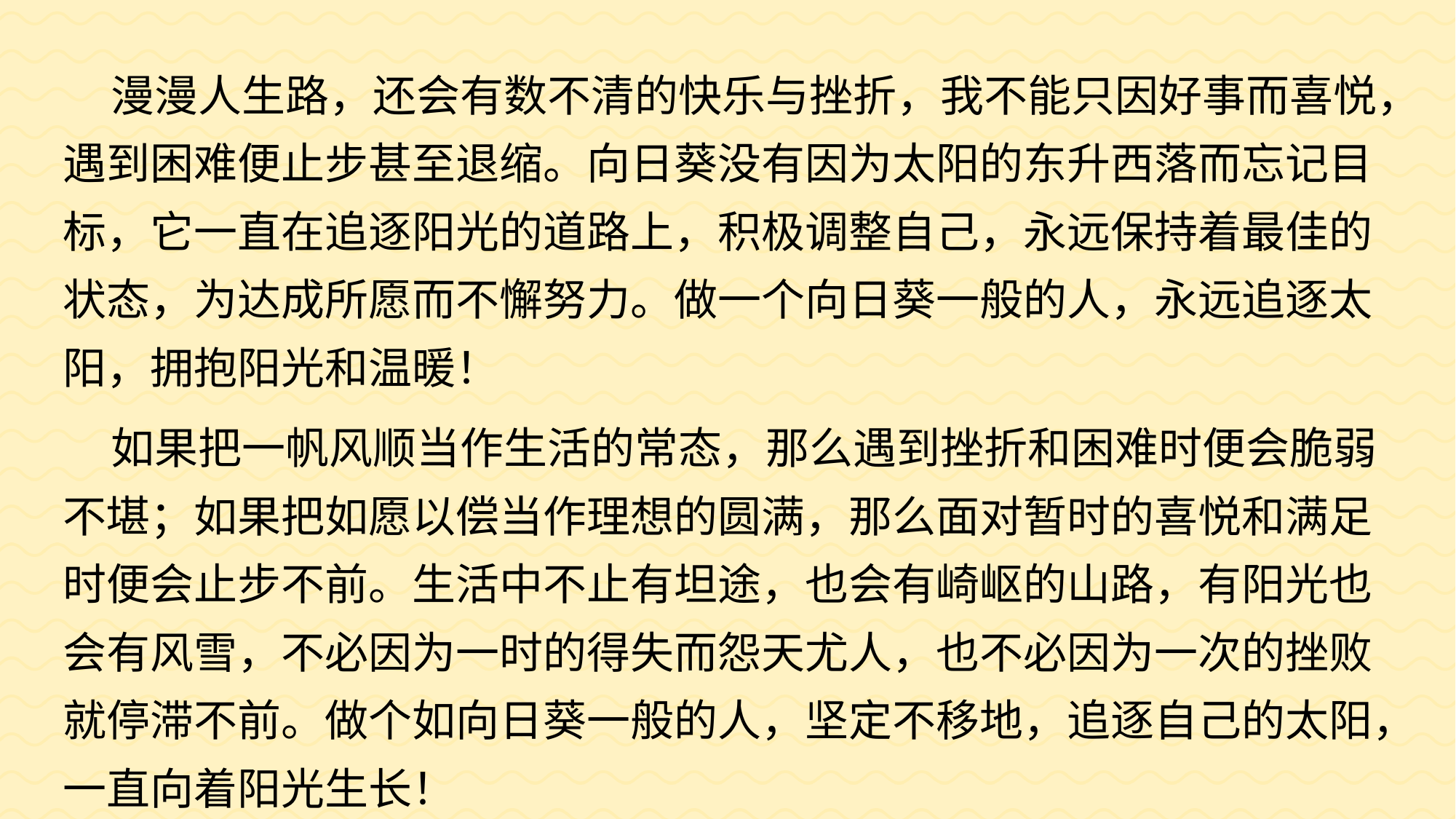

漫漫人生路，还会有数不清的快乐与挫折，我不能只因好事而喜悦，遇到困难便止步甚至退缩。向日葵没有因为太阳的东升西落而忘记目标，它一直在追逐阳光的道路上，积极调整自己，永远保持着最佳的状态，为达成所愿而不懈努力。做一个向日葵一般的人，永远追逐太阳，拥抱阳光和温暖！
如果把一帆风顺当作生活的常态，那么遇到挫折和困难时便会脆弱不堪；如果把如愿以偿当作理想的圆满，那么面对暂时的喜悦和满足时便会止步不前。生活中不止有坦途，也会有崎岖的山路，有阳光也会有风雪，不必因为一时的得失而怨天尤人，也不必因为一次的挫败就停滞不前。做个如向日葵一般的人，坚定不移地，追逐自己的太阳，一直向着阳光生长！